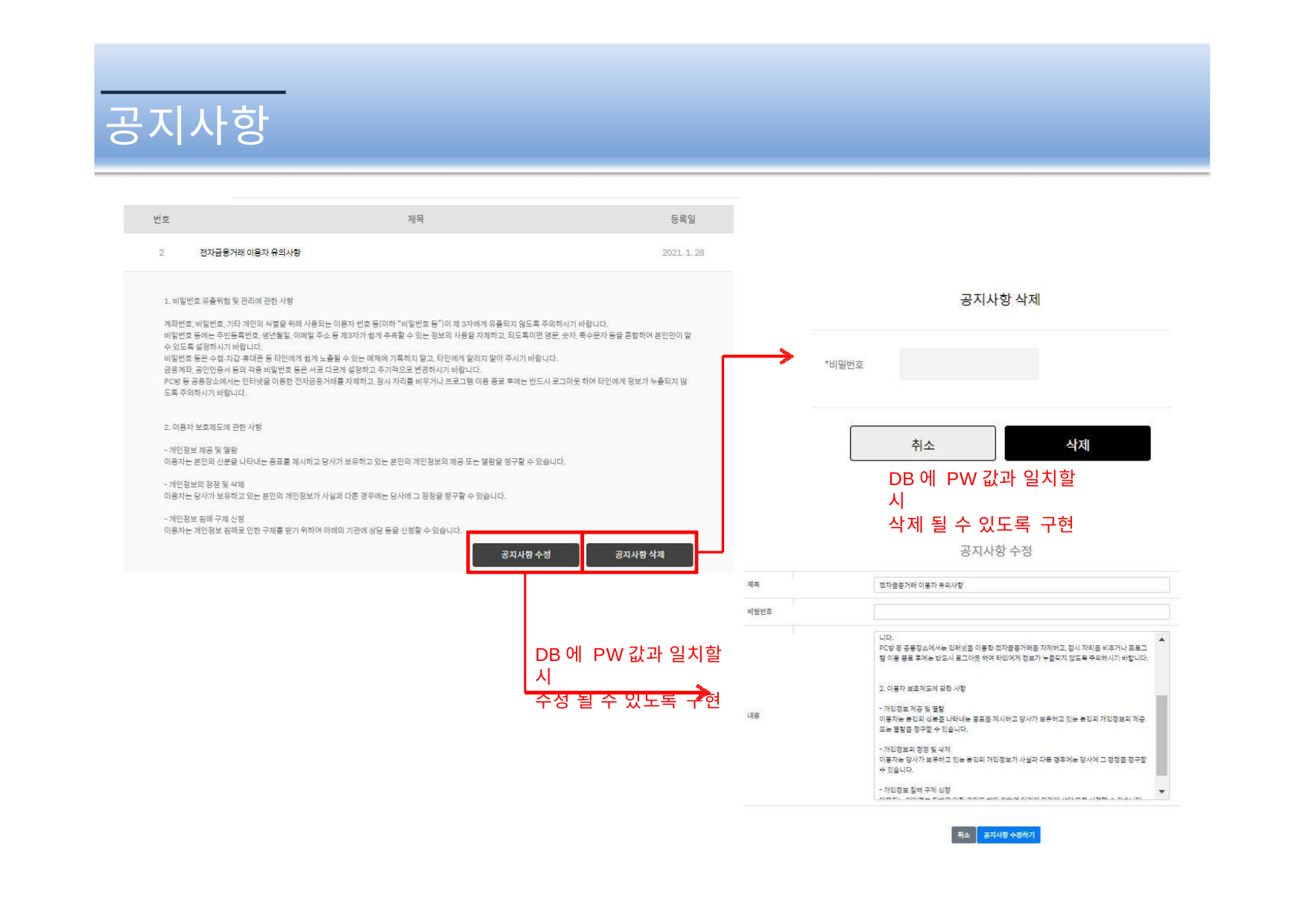

# 공지사항

DB에 PW값과 일치할 시
삭제 될 수 있도록 구현
DB에 PW값과 일치할 시
수정 될 수 있도록 구현